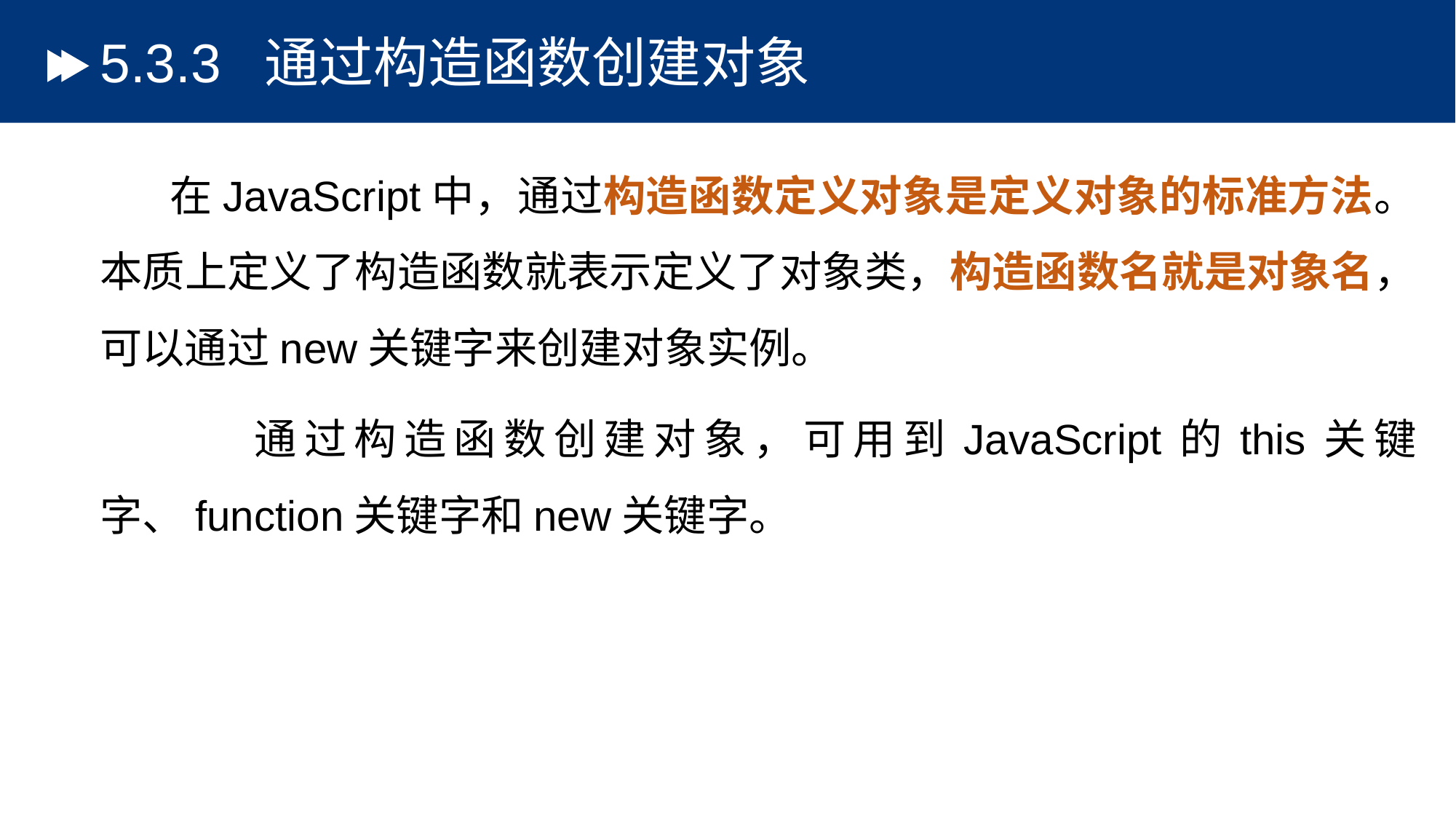

# 5.3.3  通过构造函数创建对象
      在JavaScript中，通过构造函数定义对象是定义对象的标准方法。本质上定义了构造函数就表示定义了对象类，构造函数名就是对象名，可以通过new关键字来创建对象实例。
        通过构造函数创建对象，可用到JavaScript的this关键字、function关键字和new关键字。